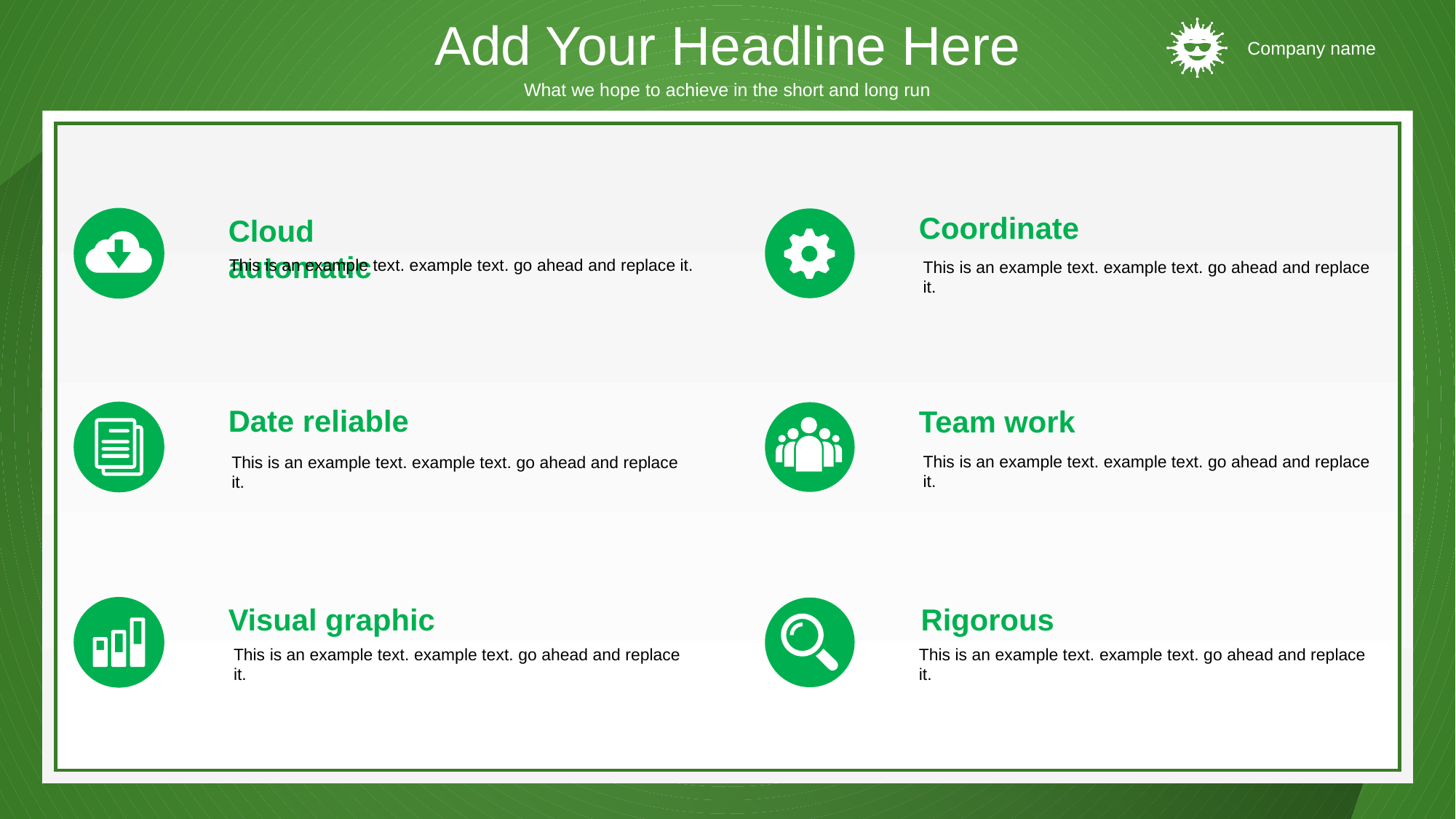

Add Your Headline Here
What we hope to achieve in the short and long run

文字

Coordinate
This is an example text. example text. go ahead and replace it.
Cloud automatic
This is an example text. example text. go ahead and replace it.

Date reliable
This is an example text. example text. go ahead and replace it.
Team work
This is an example text. example text. go ahead and replace it.

边框

Visual graphic
This is an example text. example text. go ahead and replace it.
Rigorous
This is an example text. example text. go ahead and replace it.